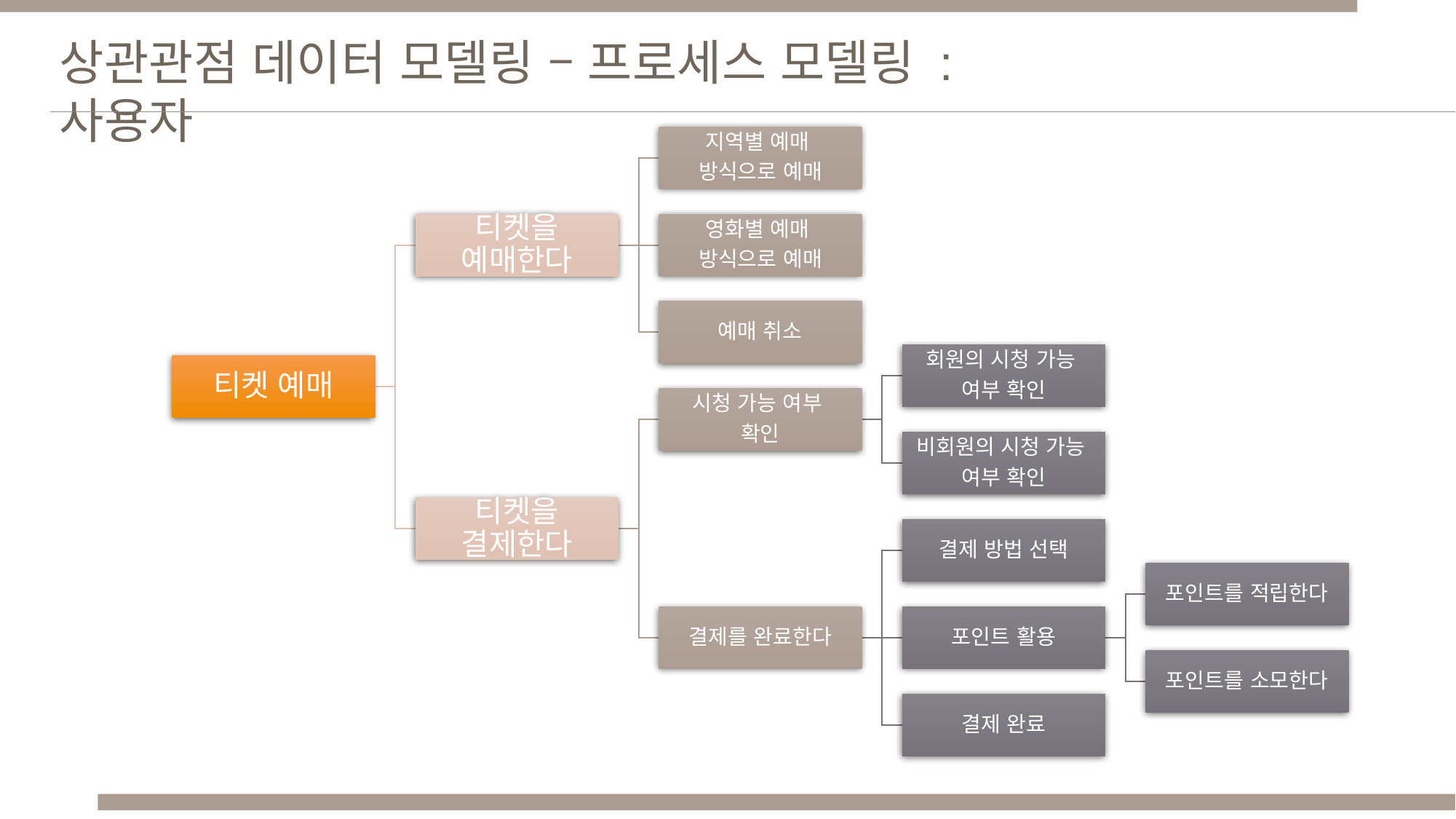

상관관점 데이터 모델링 – 프로세스 모델링 : 사용자
티켓 예매
티켓을 예매한다
지역별 예매
방식으로 예매
영화별 예매
방식으로 예매
예매 취소
티켓을 결제한다
시청 가능 여부
확인
회원의 시청 가능
여부 확인
비회원의 시청 가능
여부 확인
결제를 완료한다
결제 방법 선택
포인트 활용
포인트를 적립한다
포인트를 소모한다
결제 완료